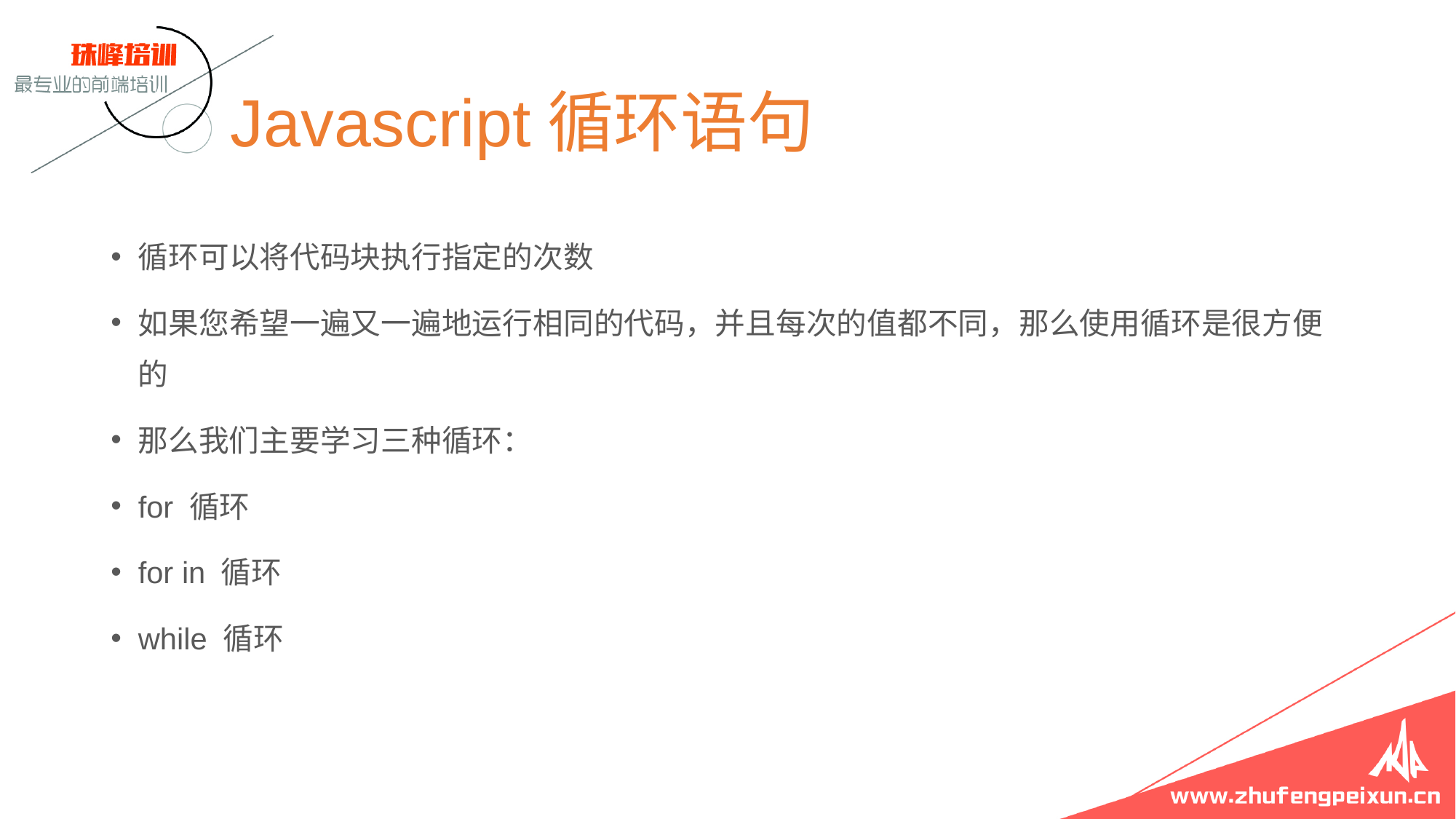

# Javascript循环语句
循环可以将代码块执行指定的次数
如果您希望一遍又一遍地运行相同的代码，并且每次的值都不同，那么使用循环是很方便的
那么我们主要学习三种循环：
for 循环
for in 循环
while 循环